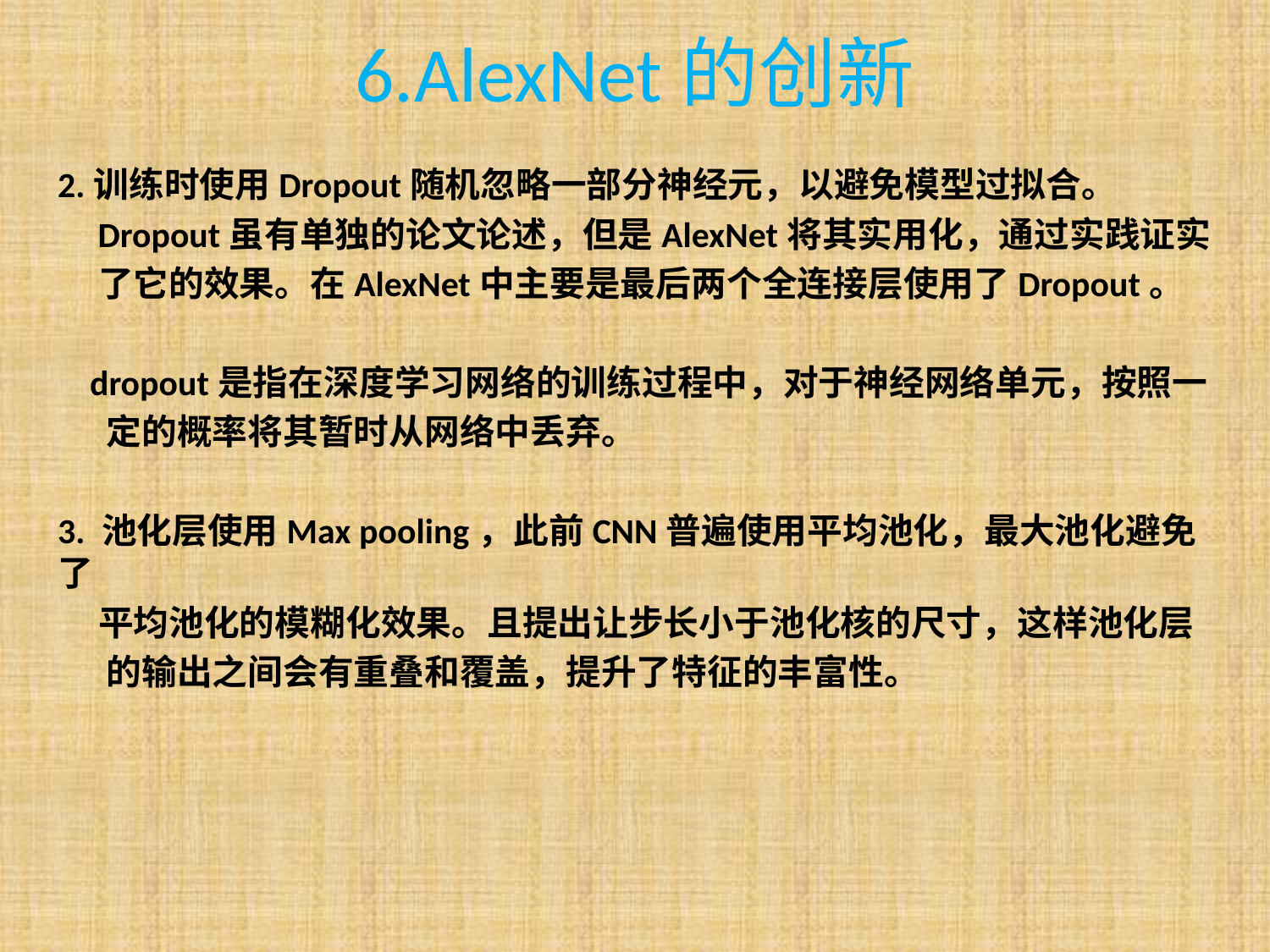

# 6.AlexNet的创新
2.训练时使用Dropout随机忽略一部分神经元，以避免模型过拟合。
     Dropout虽有单独的论文论述，但是AlexNet将其实用化，通过实践证实
    了它的效果。在AlexNet中主要是最后两个全连接层使用了Dropout。

    dropout是指在深度学习网络的训练过程中，对于神经网络单元，按照一
     定的概率将其暂时从网络中丢弃。

3. 池化层使用Max pooling，此前CNN普遍使用平均池化，最大池化避免了
    平均池化的模糊化效果。且提出让步长小于池化核的尺寸，这样池化层
     的输出之间会有重叠和覆盖，提升了特征的丰富性。